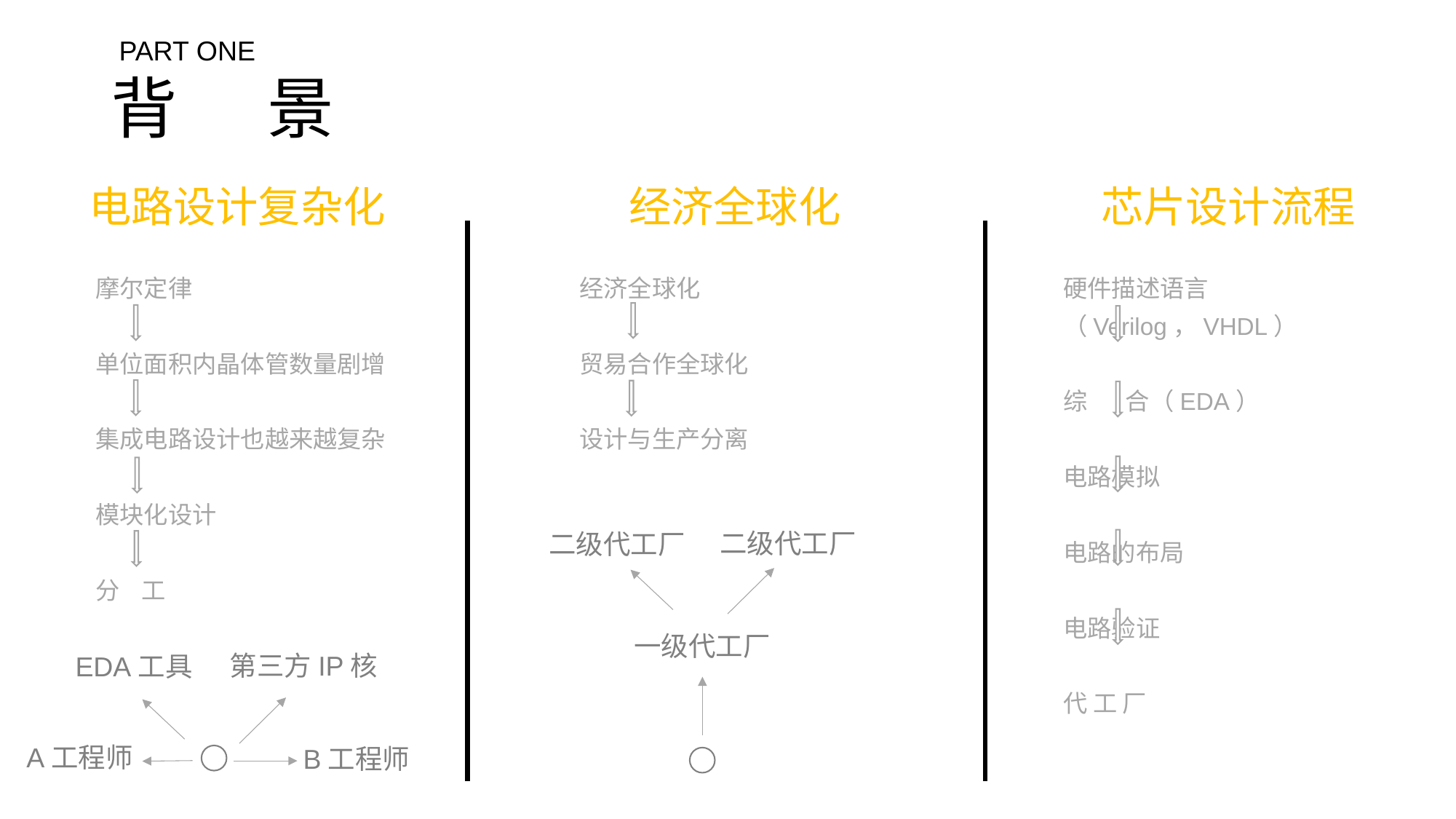

PART ONE
背      景
电路设计复杂化
经济全球化
芯片设计流程
硬件描述语言（Verilog，VHDL）

综       合（EDA）

电路模拟

电路的布局

电路验证

代 工 厂

摩尔定律

单位面积内晶体管数量剧增

集成电路设计也越来越复杂

模块化设计

分    工
经济全球化

贸易合作全球化

设计与生产分离

二级代工厂
二级代工厂

一级代工厂
第三方IP核
EDA工具
A工程师
B工程师